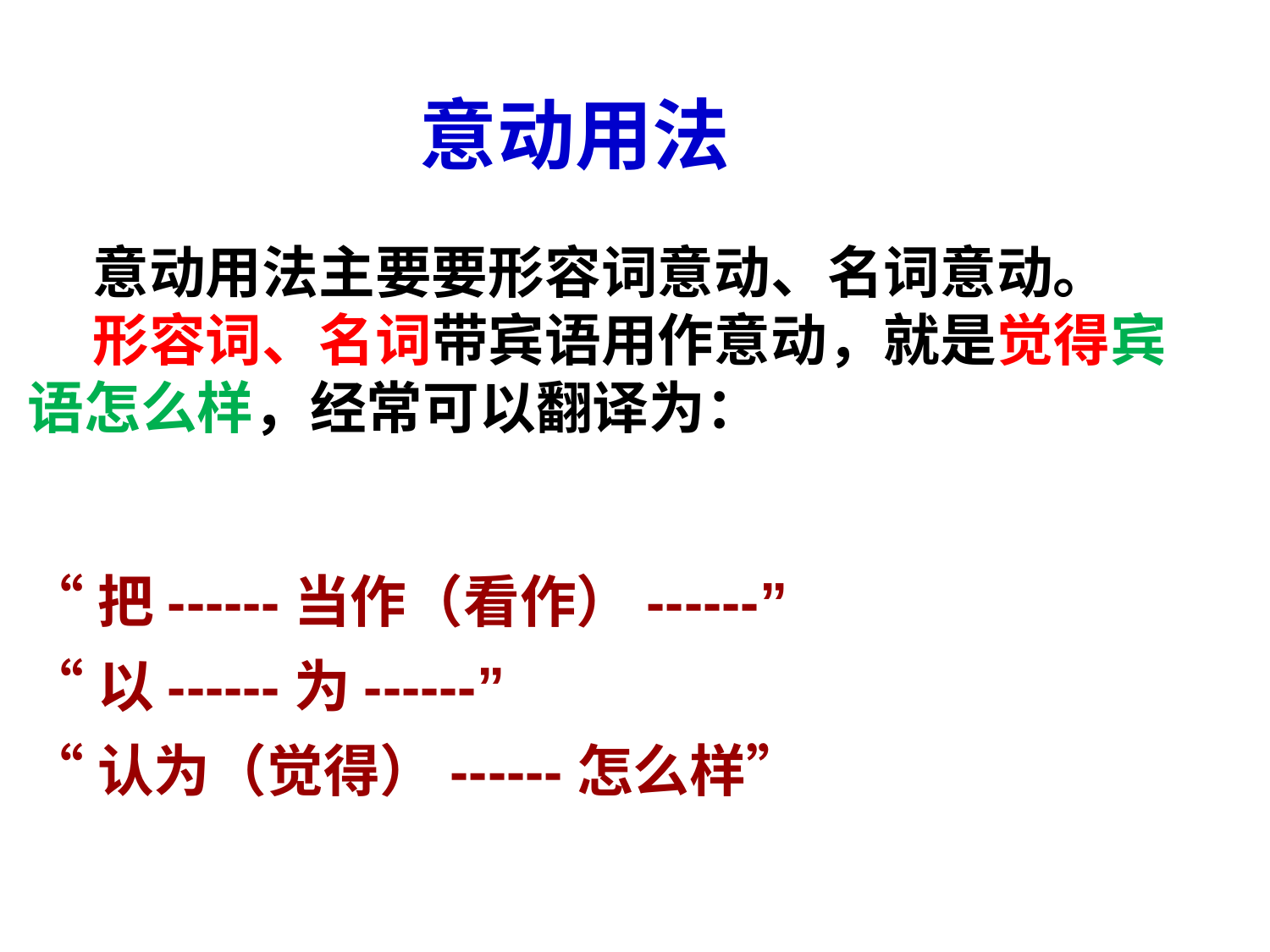

意动用法
    意动用法主要要形容词意动、名词意动。
    形容词、名词带宾语用作意动，就是觉得宾
语怎么样，经常可以翻译为：
“把------当作（看作）------”
“以------为------”
“认为（觉得）------怎么样”